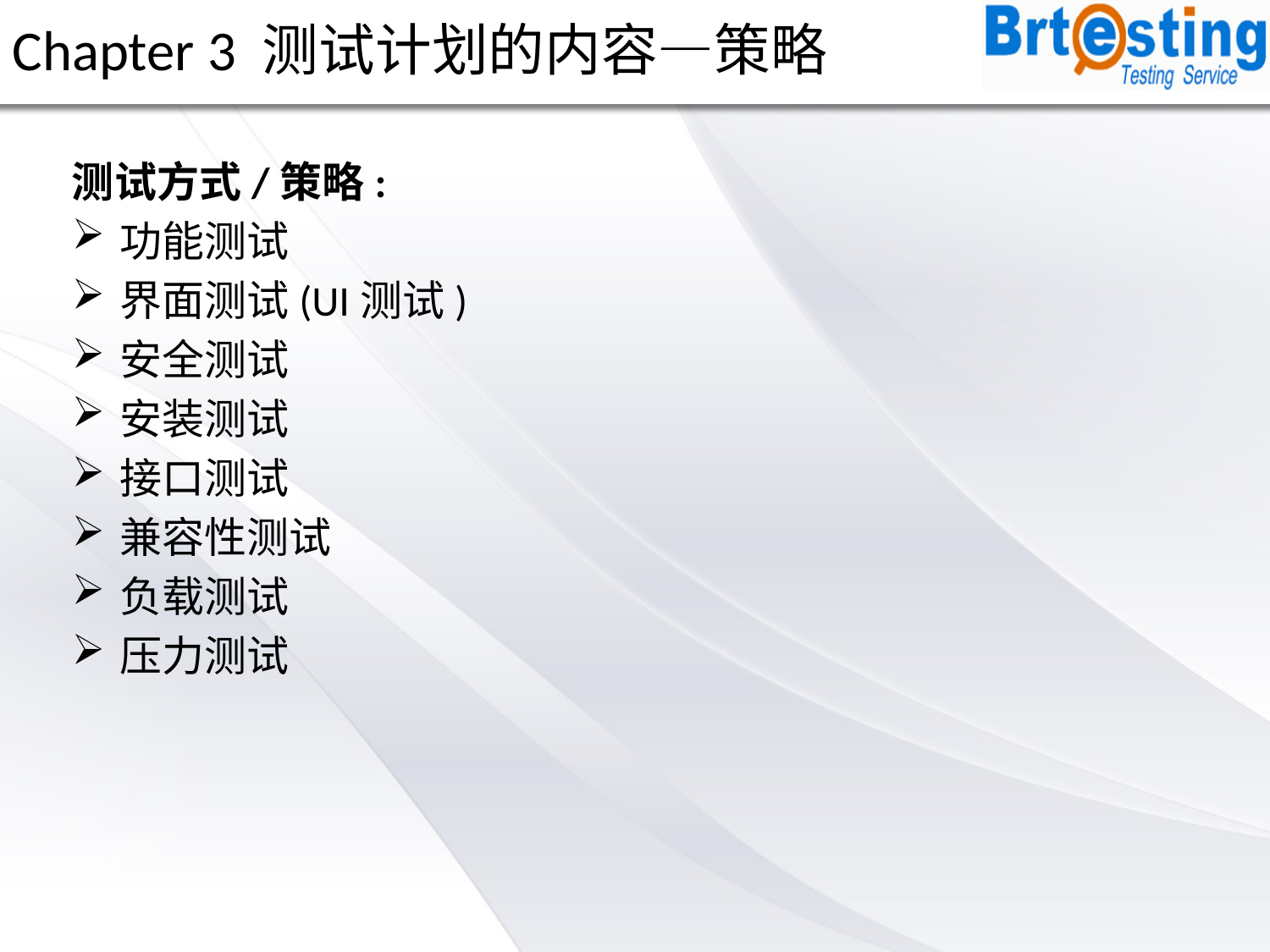

# Chapter 3 测试计划的内容—策略
测试方式/策略:
功能测试
界面测试(UI测试)
安全测试
安装测试
接口测试
兼容性测试
负载测试
压力测试